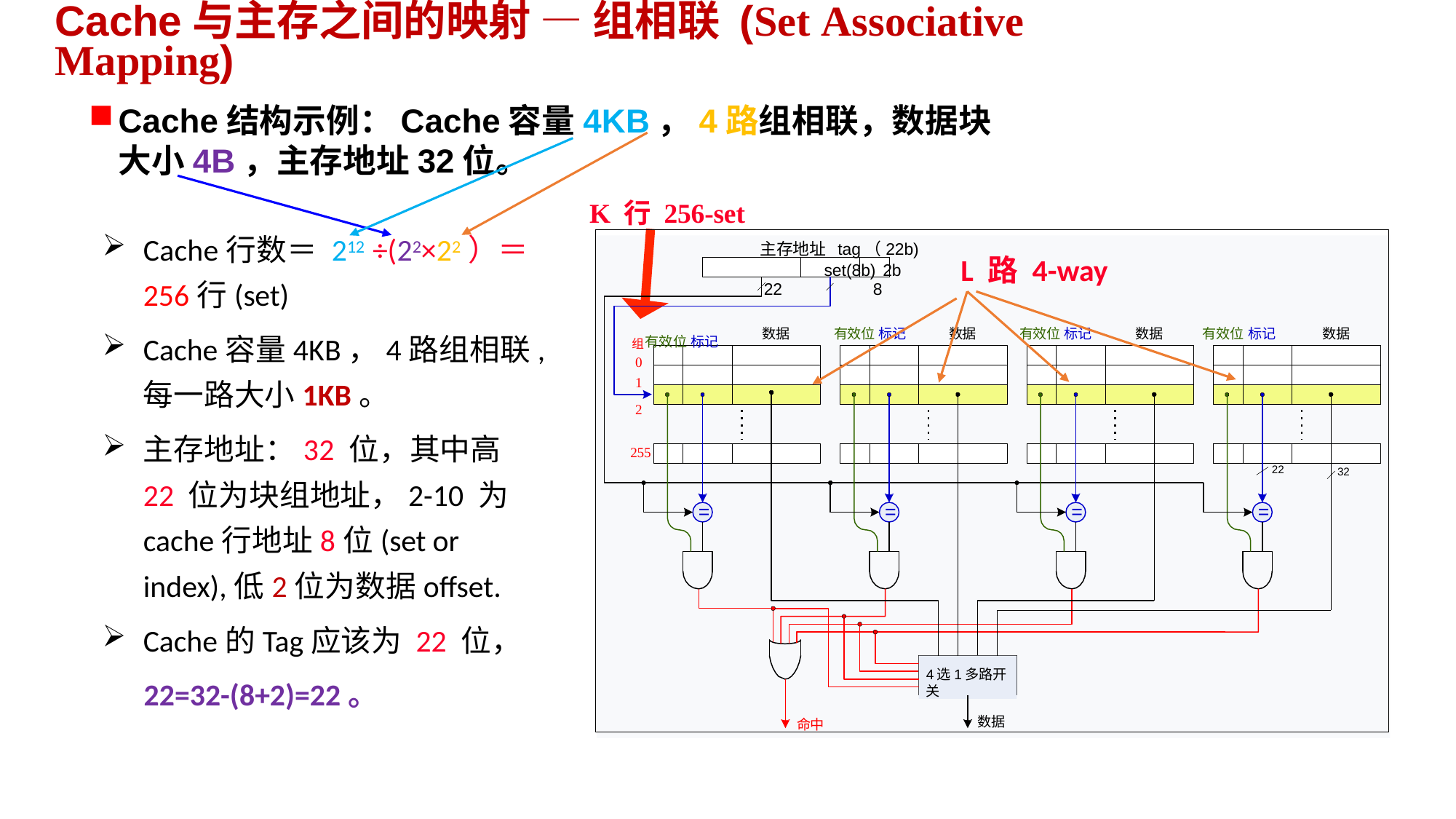

# Cache与主存之间的映射 — 组相联 (Set Associative Mapping)
Cache结构示例：Cache容量4KB，4路组相联，数据块大小4B，主存地址32位。
K 行 256-set
Cache行数＝ 212  ÷(22×22）＝256行(set)
Cache容量4KB，4路组相联,每一路大小1KB。
主存地址：32 位，其中高22 位为块组地址，2-10 为cache行地址8位(set or index),低2位为数据offset.
Cache的Tag应该为 22 位，
      22=32-(8+2)=22。

主存地址  tag（22b)	set(8b) 2b
22	8
L 路 4-way

数据
有效位 标记
数据
有效位 标记
数据
有效位 标记
数据
组有效位 标记
0
1
2

255
22
32

=
=
=
=

4选1多路开关

数据
命中